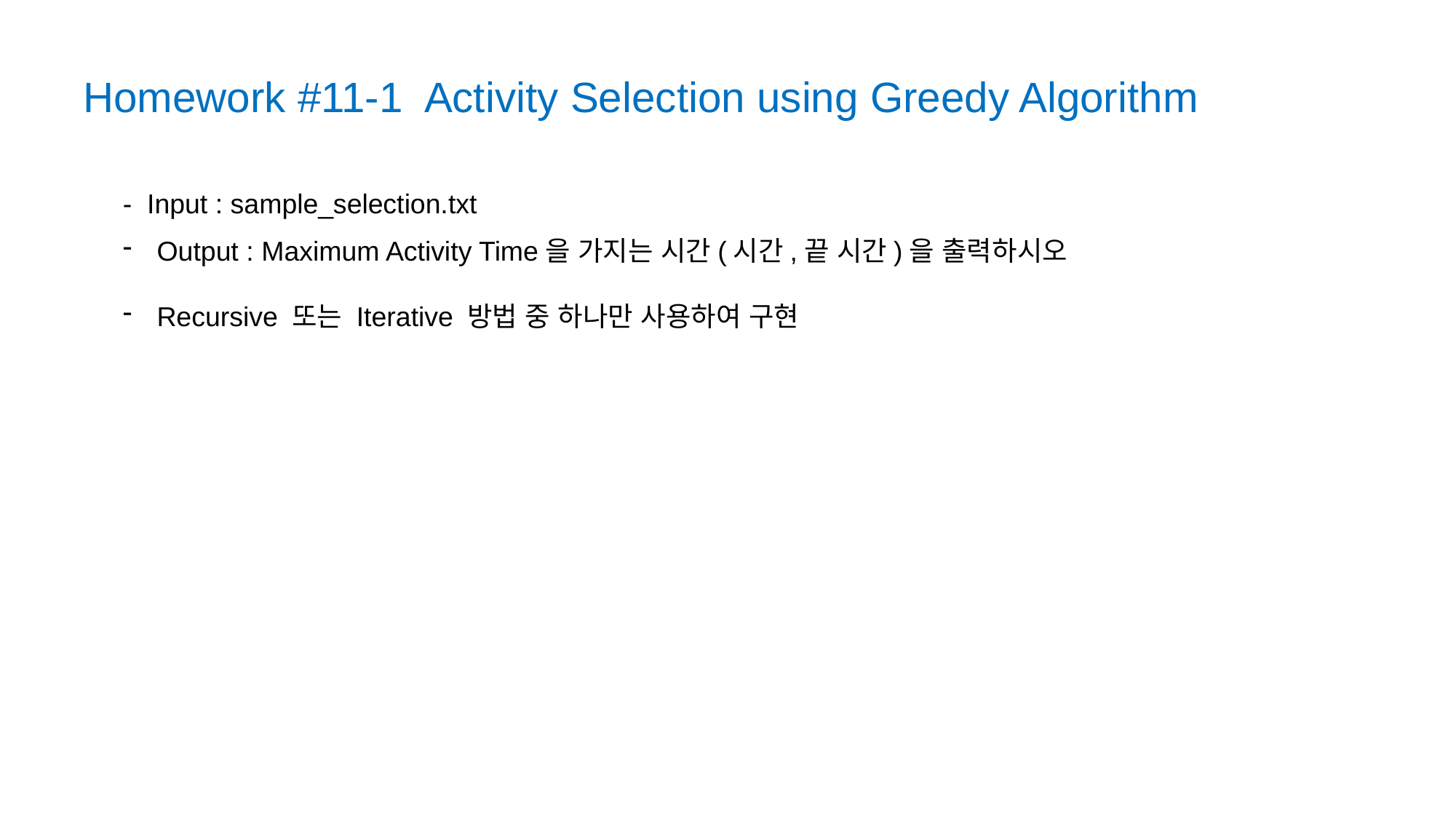

Homework #11-1  Activity Selection using Greedy Algorithm
-  Input : sample_selection.txt

Output : Maximum Activity Time을 가지는 시간(시간,끝 시간)을 출력하시오

Recursive 또는 Iterative 방법 중 하나만 사용하여 구현